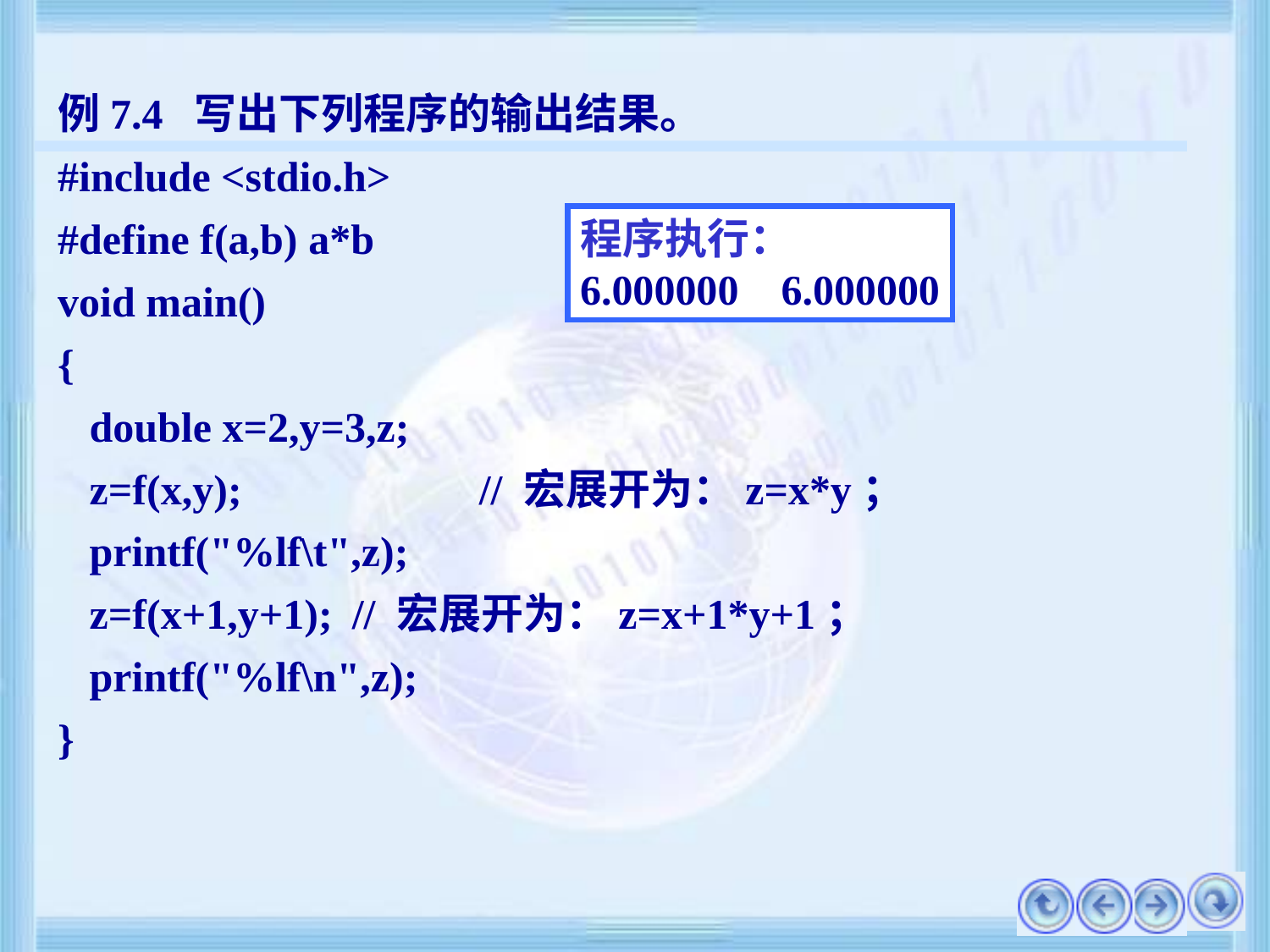

例7.4  写出下列程序的输出结果。
#include <stdio.h>
#define f(a,b) a*b
void main()
{
   double x=2,y=3,z;
   z=f(x,y);		// 宏展开为：z=x*y；
   printf("%lf\t",z);
   z=f(x+1,y+1);	// 宏展开为：z=x+1*y+1；
   printf("%lf\n",z);
}
程序执行：
6.000000    6.000000